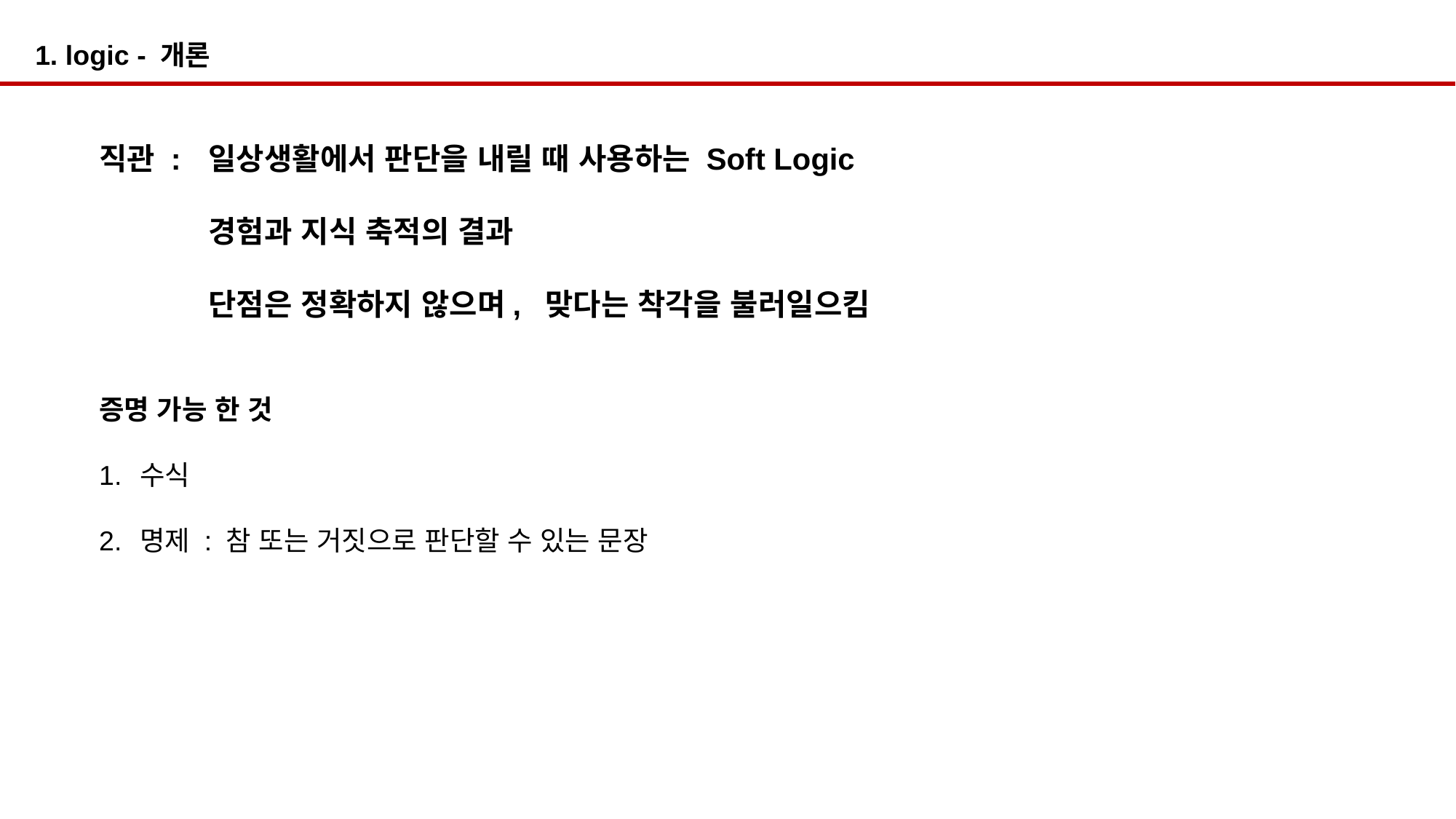

1. logic - 개론
직관 : 	일상생활에서 판단을 내릴 때 사용하는 Soft Logic

        	경험과 지식 축적의 결과

	단점은 정확하지 않으며,  맞다는 착각을 불러일으킴
증명 가능 한 것

수식

명제 : 참 또는 거짓으로 판단할 수 있는 문장